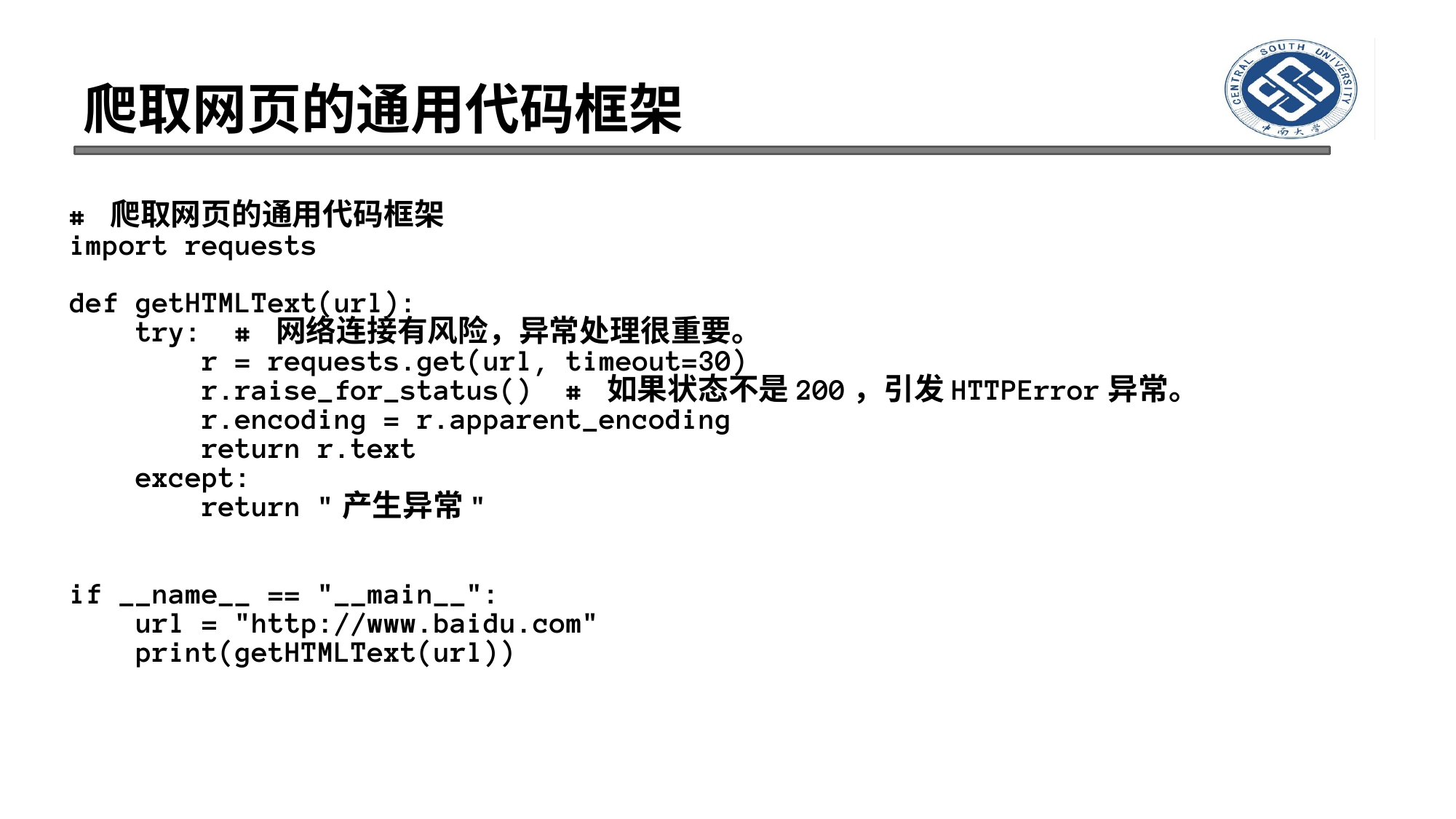

# 爬取网页的通用代码框架

# 爬取网页的通用代码框架
import requests

def getHTMLText(url):
    try:  # 网络连接有风险，异常处理很重要。
        r = requests.get(url, timeout=30)
        r.raise_for_status()  # 如果状态不是200，引发HTTPError异常。
        r.encoding = r.apparent_encoding
        return r.text
    except:
        return "产生异常"

if __name__ == "__main__":
    url = "http://www.baidu.com"
    print(getHTMLText(url))